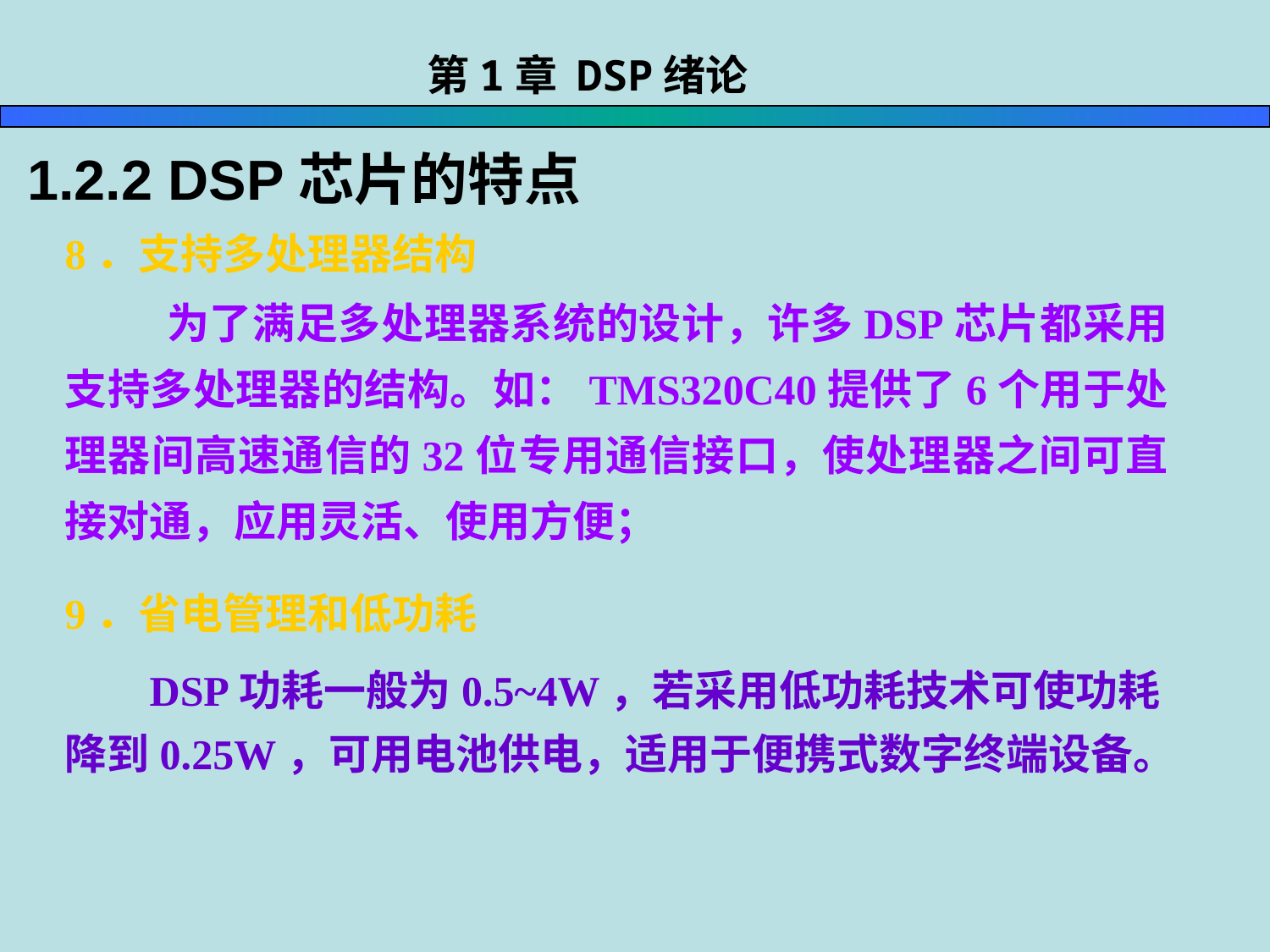

第1章 DSP绪论

1.2.2 DSP芯片的特点
8．支持多处理器结构
         为了满足多处理器系统的设计，许多DSP芯片都采用支持多处理器的结构。如：TMS320C40提供了6个用于处理器间高速通信的32位专用通信接口，使处理器之间可直接对通，应用灵活、使用方便；

9．省电管理和低功耗
        DSP功耗一般为0.5~4W，若采用低功耗技术可使功耗降到0.25W，可用电池供电，适用于便携式数字终端设备。
22